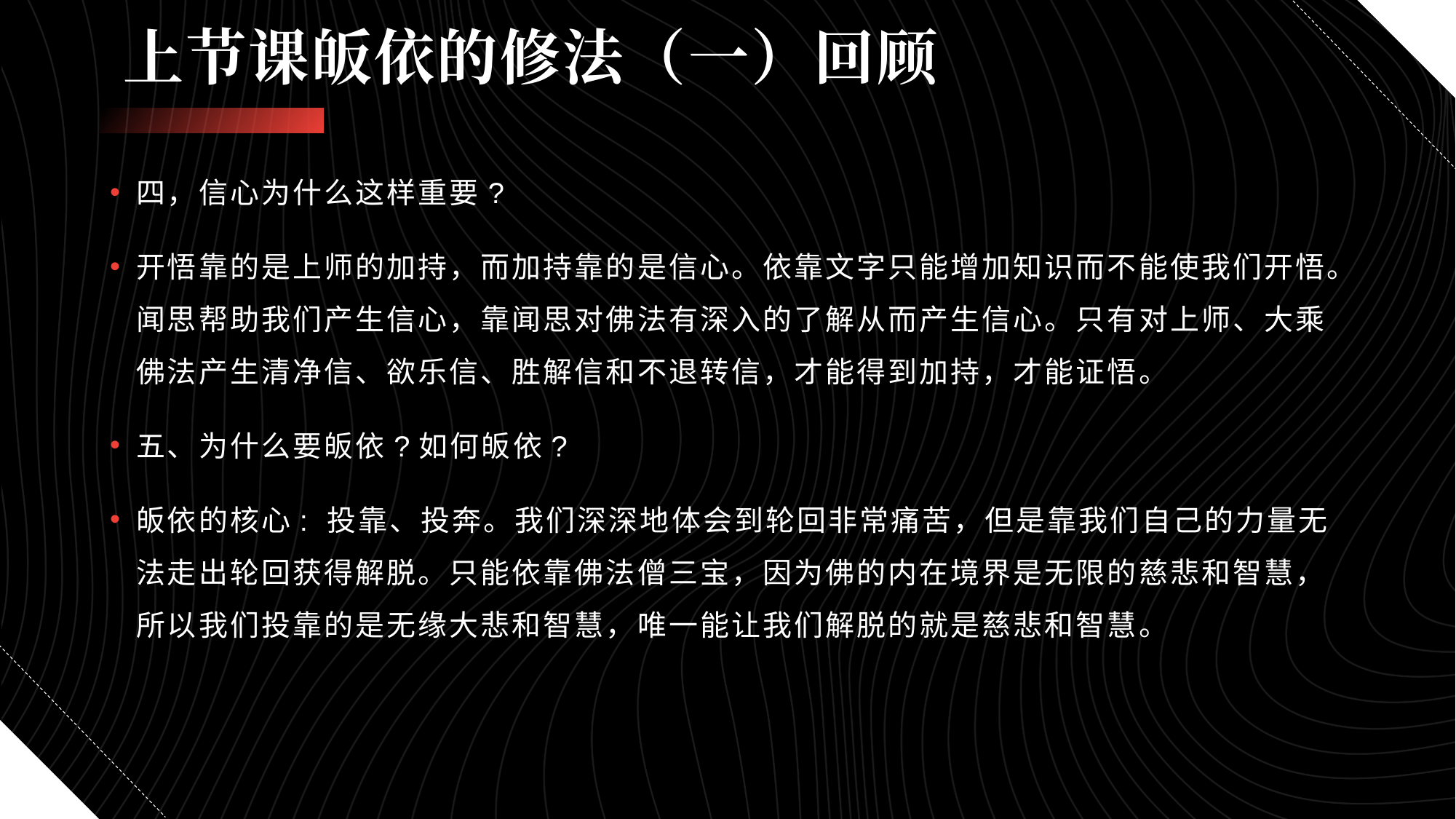

# 上节课皈依的修法（一）回顾
四，信心为什么这样重要?
开悟靠的是上师的加持，而加持靠的是信心。依靠文字只能增加知识而不能使我们开悟。闻思帮助我们产生信心，靠闻思对佛法有深入的了解从而产生信心。只有对上师、大乘佛法产生清净信、欲乐信、胜解信和不退转信，才能得到加持，才能证悟。
五、为什么要皈依?如何皈依?
皈依的核心: 投靠、投奔。我们深深地体会到轮回非常痛苦，但是靠我们自己的力量无法走出轮回获得解脱。只能依靠佛法僧三宝，因为佛的内在境界是无限的慈悲和智慧，所以我们投靠的是无缘大悲和智慧，唯一能让我们解脱的就是慈悲和智慧。